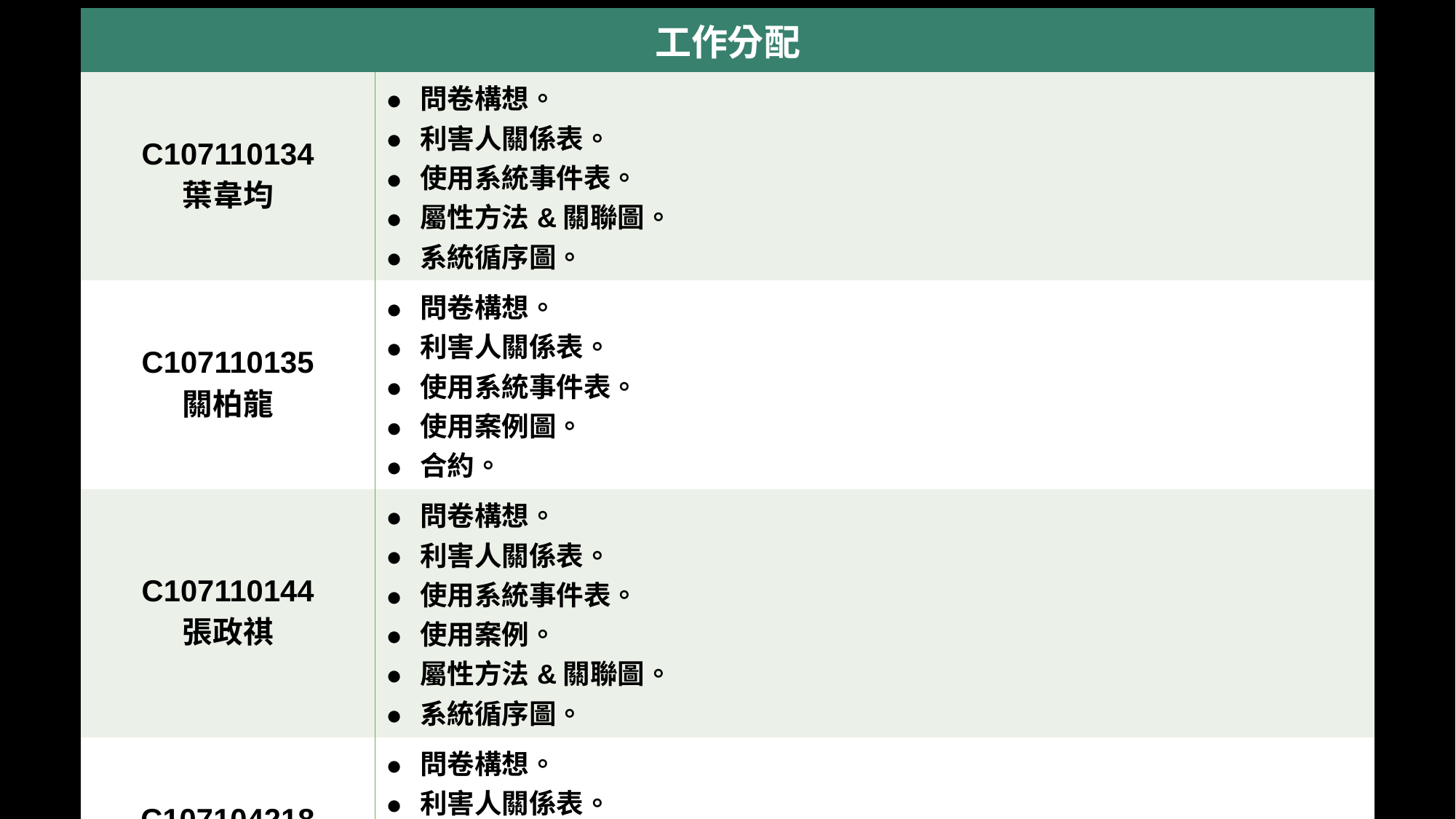

| 工作分配 |  |
| --- | --- |
| C107110134 葉韋均 | 問卷構想。 利害人關係表。 使用系統事件表。 屬性方法&關聯圖。 系統循序圖。 |
| C107110135 關柏龍 | 問卷構想。 利害人關係表。 使用系統事件表。 使用案例圖。 合約。 |
| C107110144 張政祺 | 問卷構想。 利害人關係表。 使用系統事件表。 使用案例。 屬性方法&關聯圖。 系統循序圖。 |
| C107104218 李宗穎 | 問卷構想。 利害人關係表。 使用案例。 屬性方法&關聯圖。 系統循序圖。 |